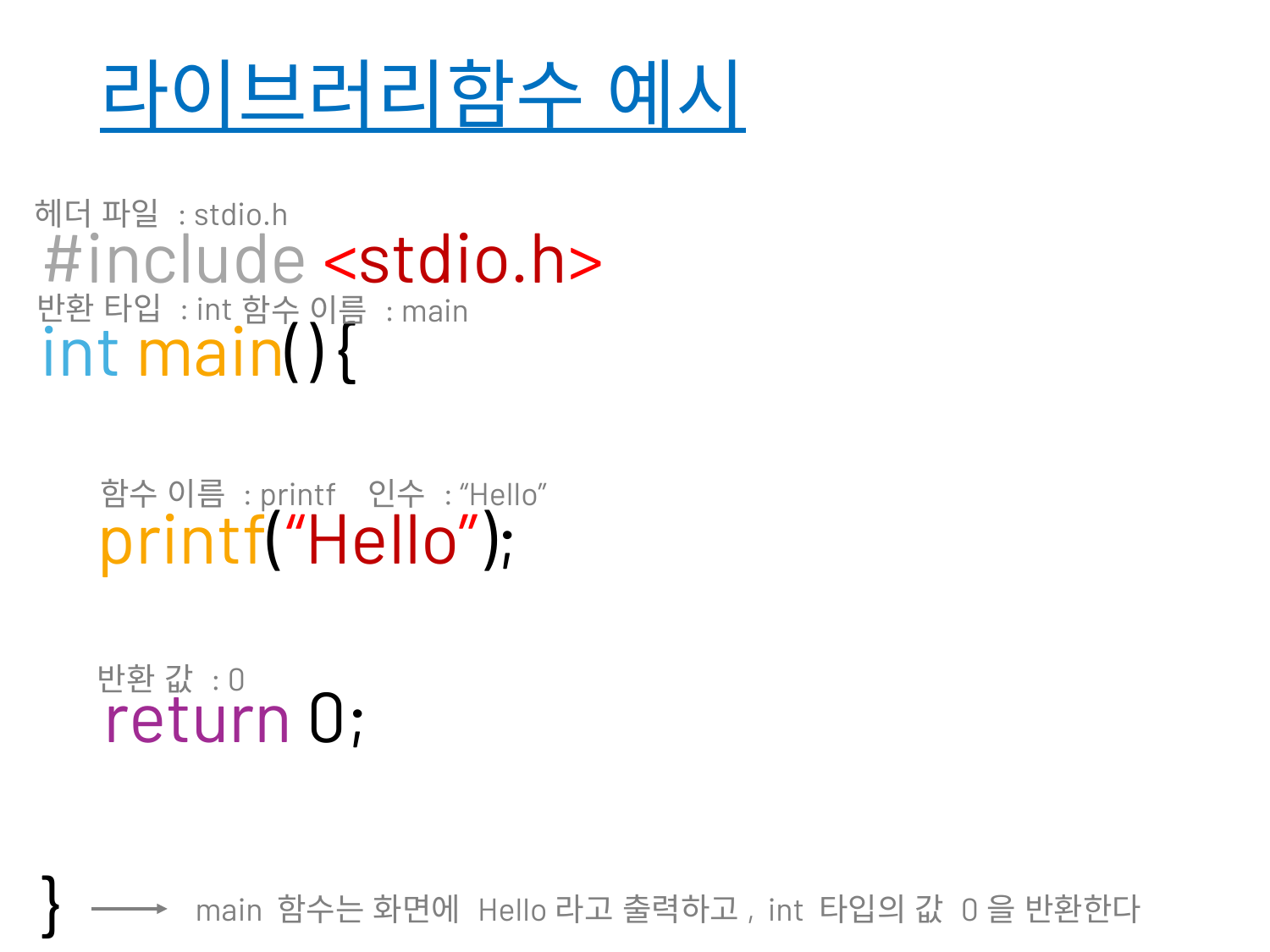

# 라이브러리함수 예시
헤더 파일 : stdio.h
#include <stdio.h>
int main() {

    printf(“Hello”);

return 0;

}
반환 타입 : int
함수 이름 : main
함수 이름 : printf
인수 : “Hello”
반환 값 : 0
C (2025)
57
main 함수는 화면에 Hello라고 출력하고,  int 타입의 값 0을 반환한다